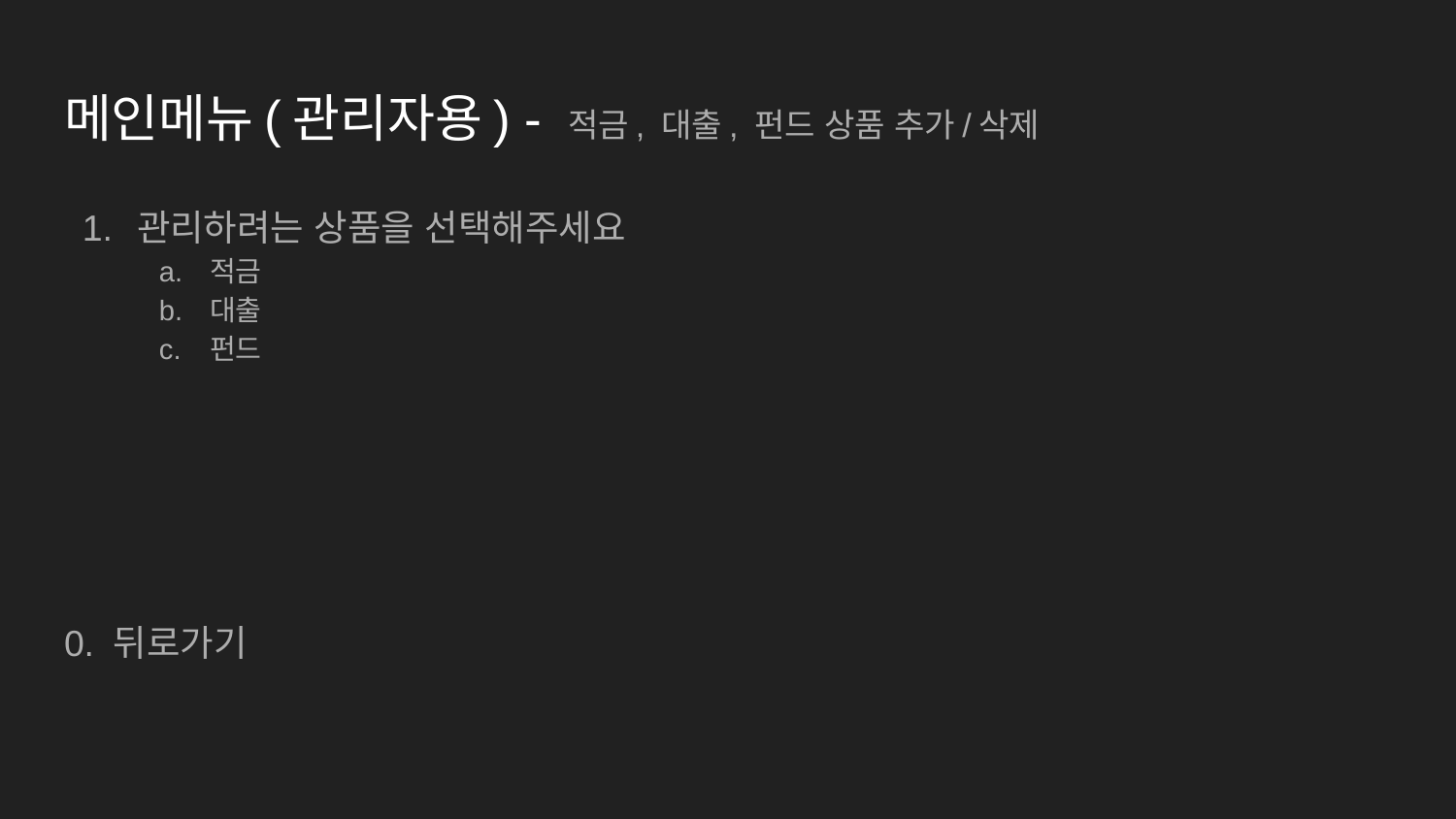

# 메인메뉴(관리자용) - 적금, 대출, 펀드 상품 추가/삭제
관리하려는 상품을 선택해주세요
적금
대출
펀드

0. 뒤로가기